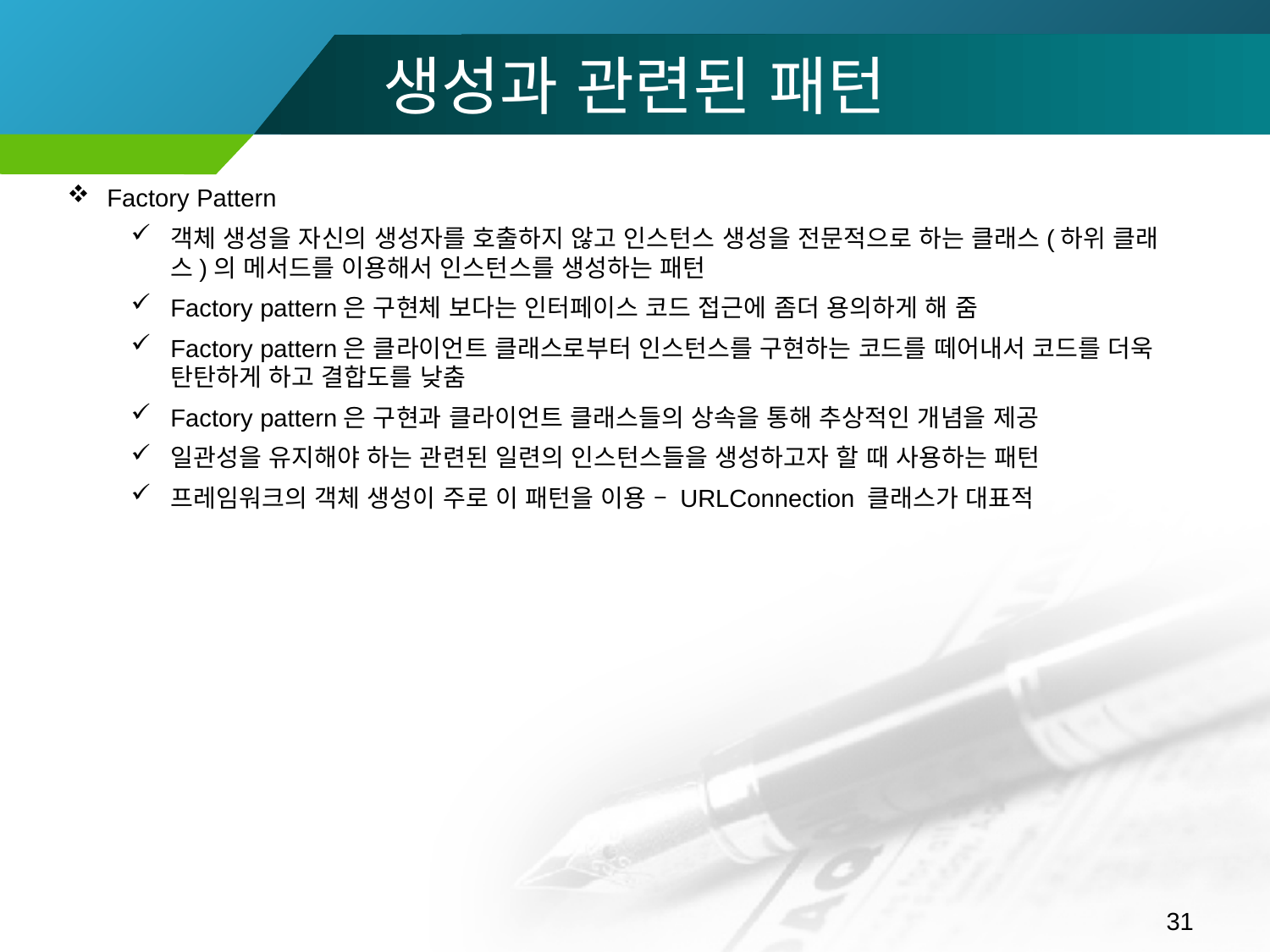

# 생성과 관련된 패턴
Factory Pattern
객체 생성을 자신의 생성자를 호출하지 않고 인스턴스 생성을 전문적으로 하는 클래스(하위 클래스)의 메서드를 이용해서 인스턴스를 생성하는 패턴
Factory pattern은 구현체 보다는 인터페이스 코드 접근에 좀더 용의하게 해 줌
Factory pattern은 클라이언트 클래스로부터 인스턴스를 구현하는 코드를 떼어내서 코드를 더욱 탄탄하게 하고 결합도를 낮춤
Factory pattern은 구현과 클라이언트 클래스들의 상속을 통해 추상적인 개념을 제공
일관성을 유지해야 하는 관련된 일련의 인스턴스들을 생성하고자 할 때 사용하는 패턴
프레임워크의 객체 생성이 주로 이 패턴을 이용 – URLConnection 클래스가 대표적
31